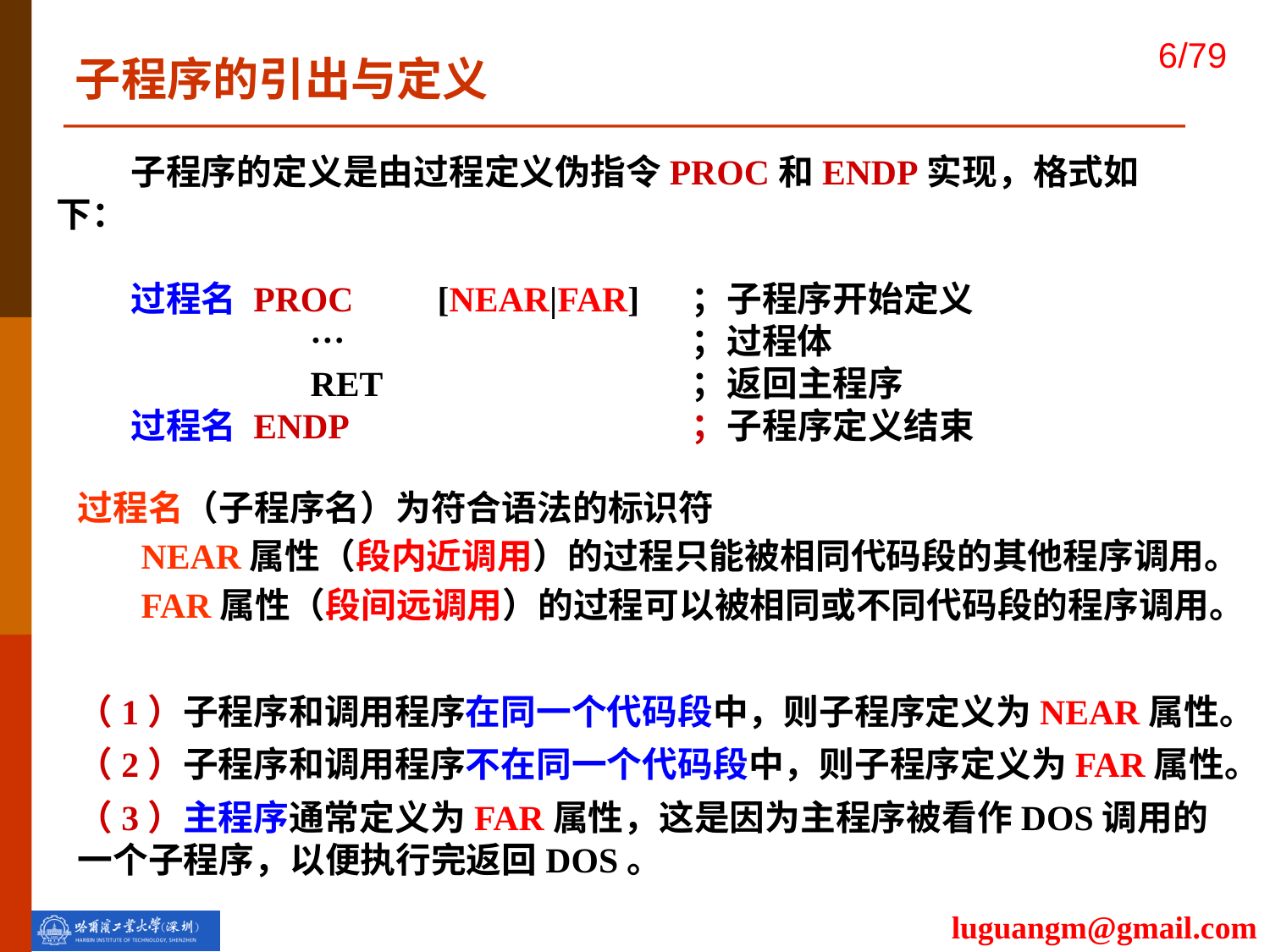

子程序的引出与定义

子程序的定义是由过程定义伪指令PROC和ENDP实现，格式如下：

过程名 PROC	[NEAR|FAR]	；子程序开始定义
		…			；过程体
		RET			；返回主程序
过程名 ENDP			；子程序定义结束
过程名（子程序名）为符合语法的标识符
NEAR属性（段内近调用）的过程只能被相同代码段的其他程序调用。
FAR属性（段间远调用）的过程可以被相同或不同代码段的程序调用。

（1）子程序和调用程序在同一个代码段中，则子程序定义为NEAR属性。
（2）子程序和调用程序不在同一个代码段中，则子程序定义为FAR属性。
（3）主程序通常定义为FAR属性，这是因为主程序被看作DOS调用的一个子程序，以便执行完返回DOS。